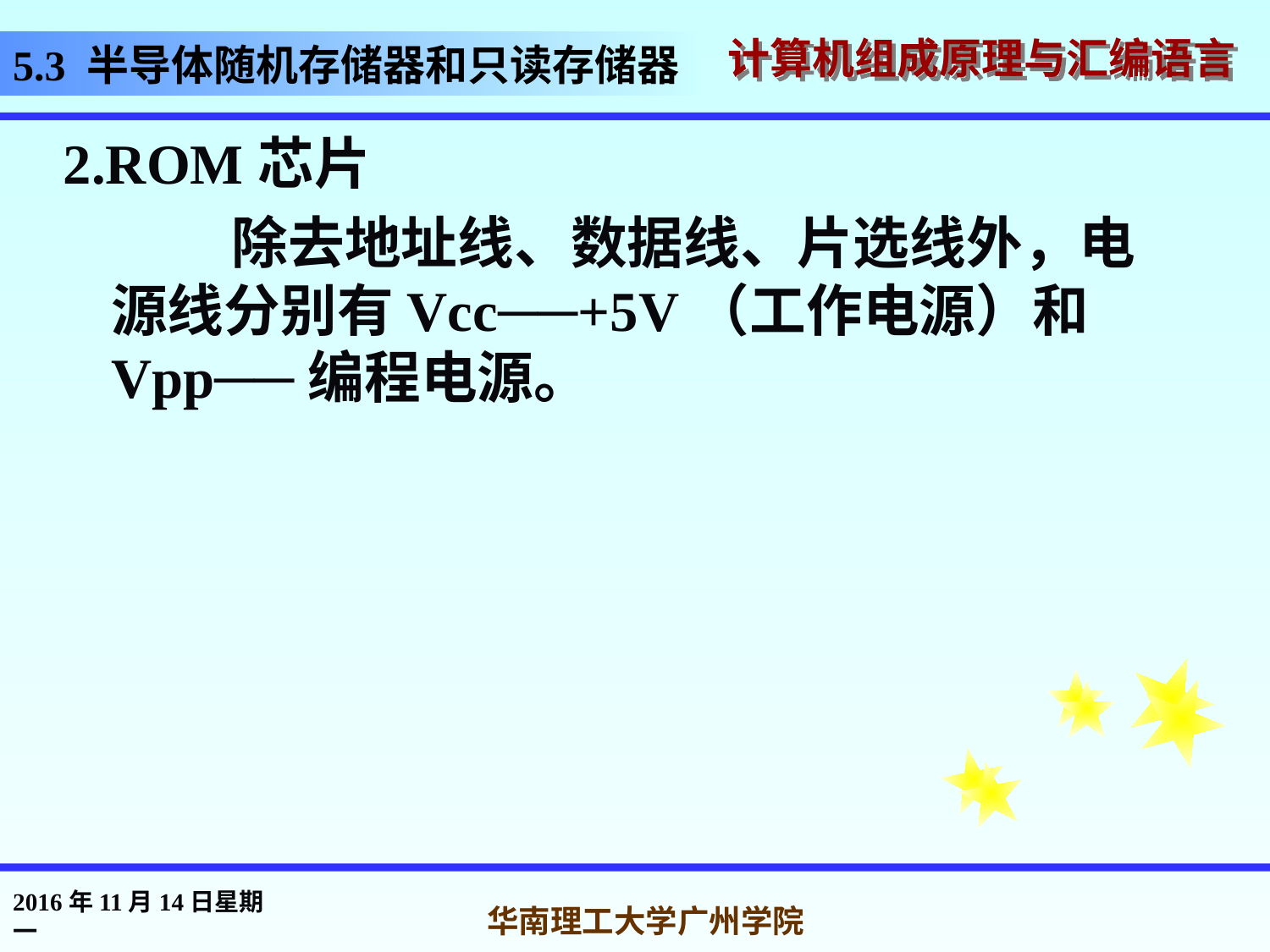

# 5.3 半导体随机存储器和只读存储器
2.ROM芯片
            除去地址线、数据线、片选线外，电源线分别有Vcc──+5V（工作电源）和Vpp──编程电源。
2016年11月14日星期一
华南理工大学广州学院